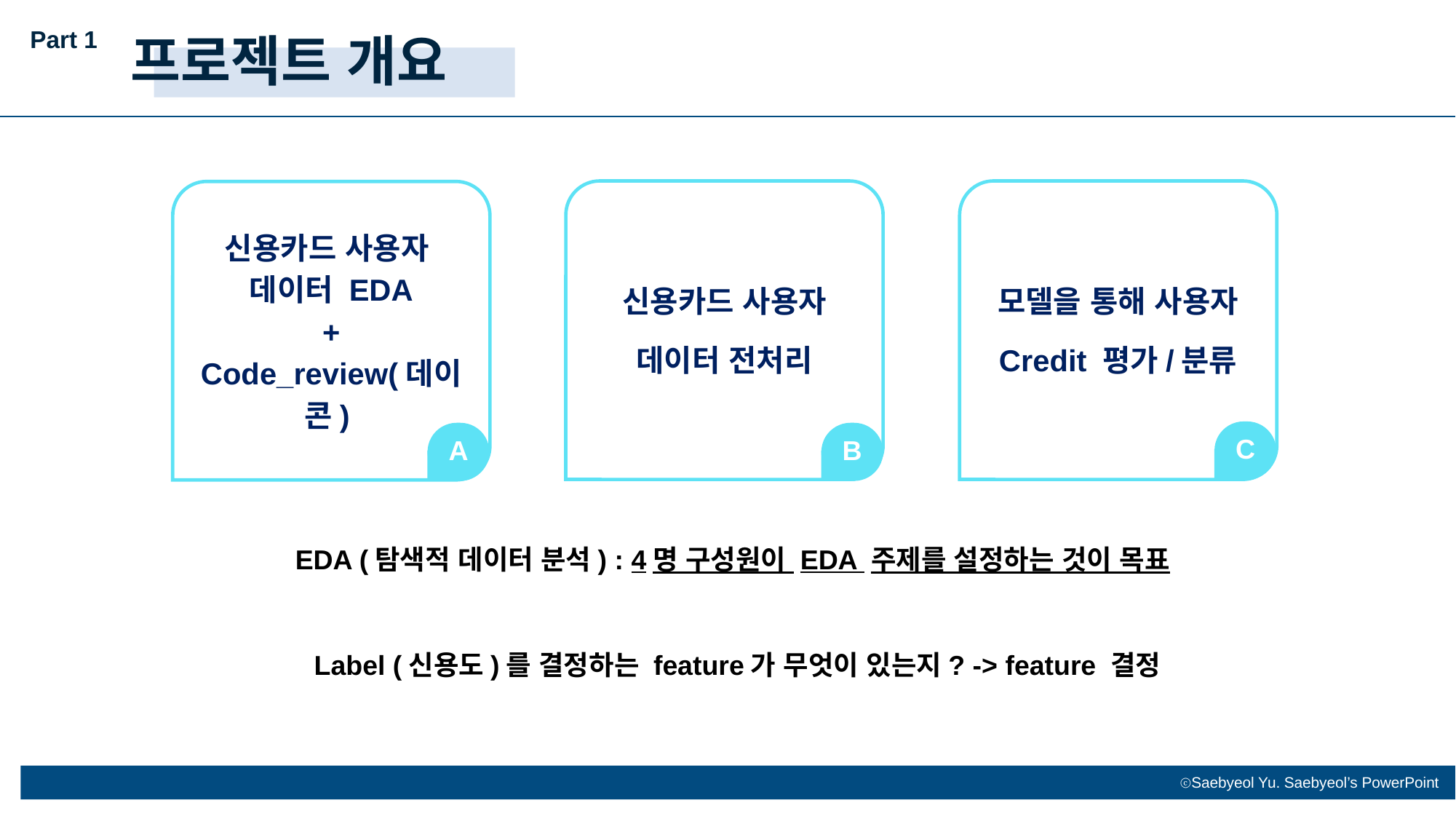

Part 1
프로젝트 개요

신용카드 사용자

데이터 전처리
모델을 통해 사용자

Credit 평가/분류
신용카드 사용자
데이터 EDA
+
Code_review(데이콘)
C

A

B

EDA (탐색적 데이터 분석) : 4명 구성원이 EDA 주제를 설정하는 것이 목표

Label (신용도)를 결정하는 feature가 무엇이 있는지? -> feature 결정